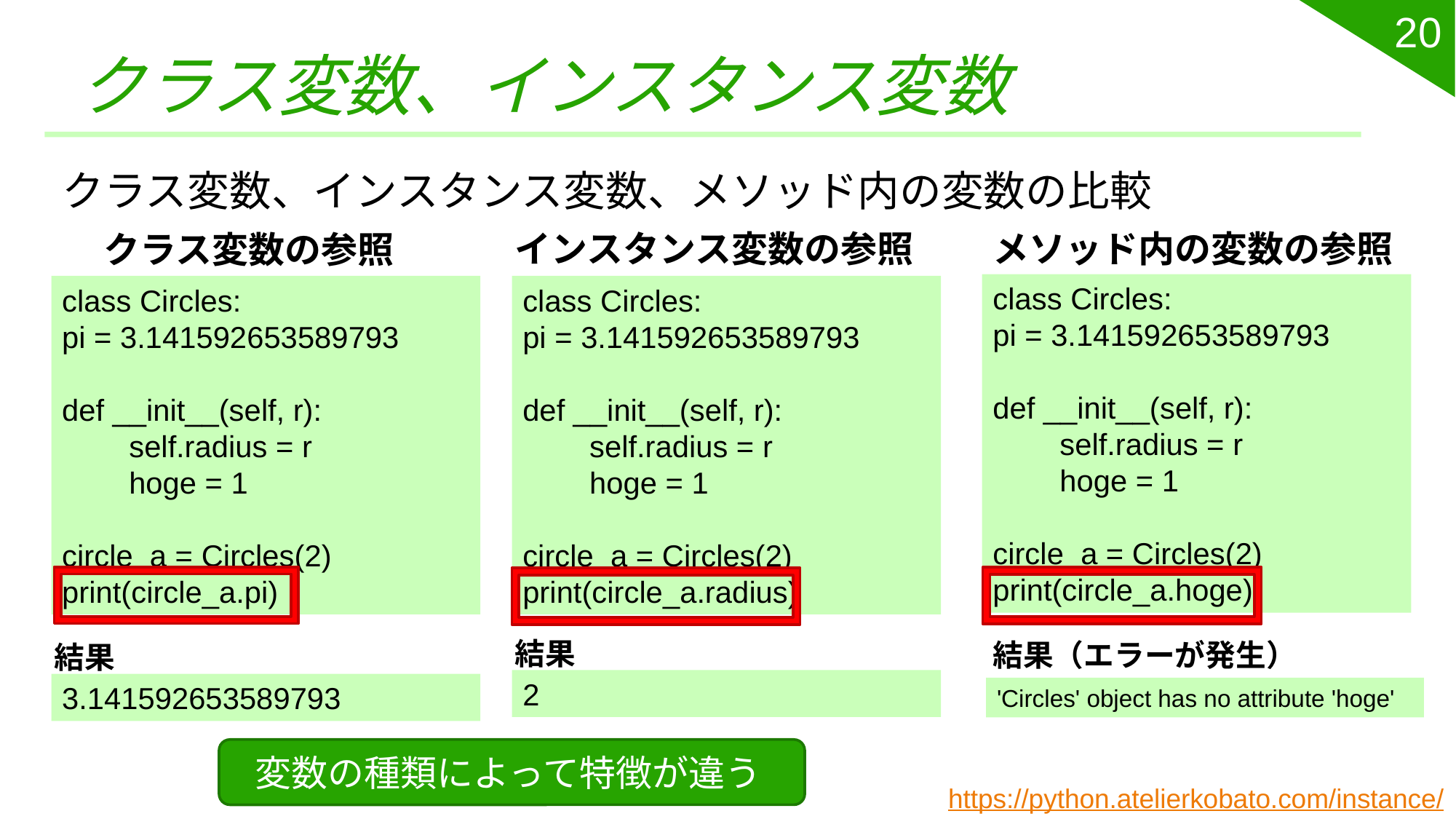

20
# クラス変数、インスタンス変数
クラス変数、インスタンス変数、メソッド内の変数の比較
インスタンス変数の参照
メソッド内の変数の参照
クラス変数の参照
class Circles:
pi = 3.141592653589793

def __init__(self, r):
        self.radius = r
        hoge = 1

circle_a = Circles(2)
print(circle_a.hoge)
class Circles:
pi = 3.141592653589793

def __init__(self, r):
        self.radius = r
        hoge = 1

circle_a = Circles(2)
print(circle_a.pi)
class Circles:
pi = 3.141592653589793

def __init__(self, r):
        self.radius = r
        hoge = 1

circle_a = Circles(2)
print(circle_a.radius)

結果
結果（エラーが発生）
結果
2
3.141592653589793
'Circles' object has no attribute 'hoge'
変数の種類によって特徴が違う
https://python.atelierkobato.com/instance/